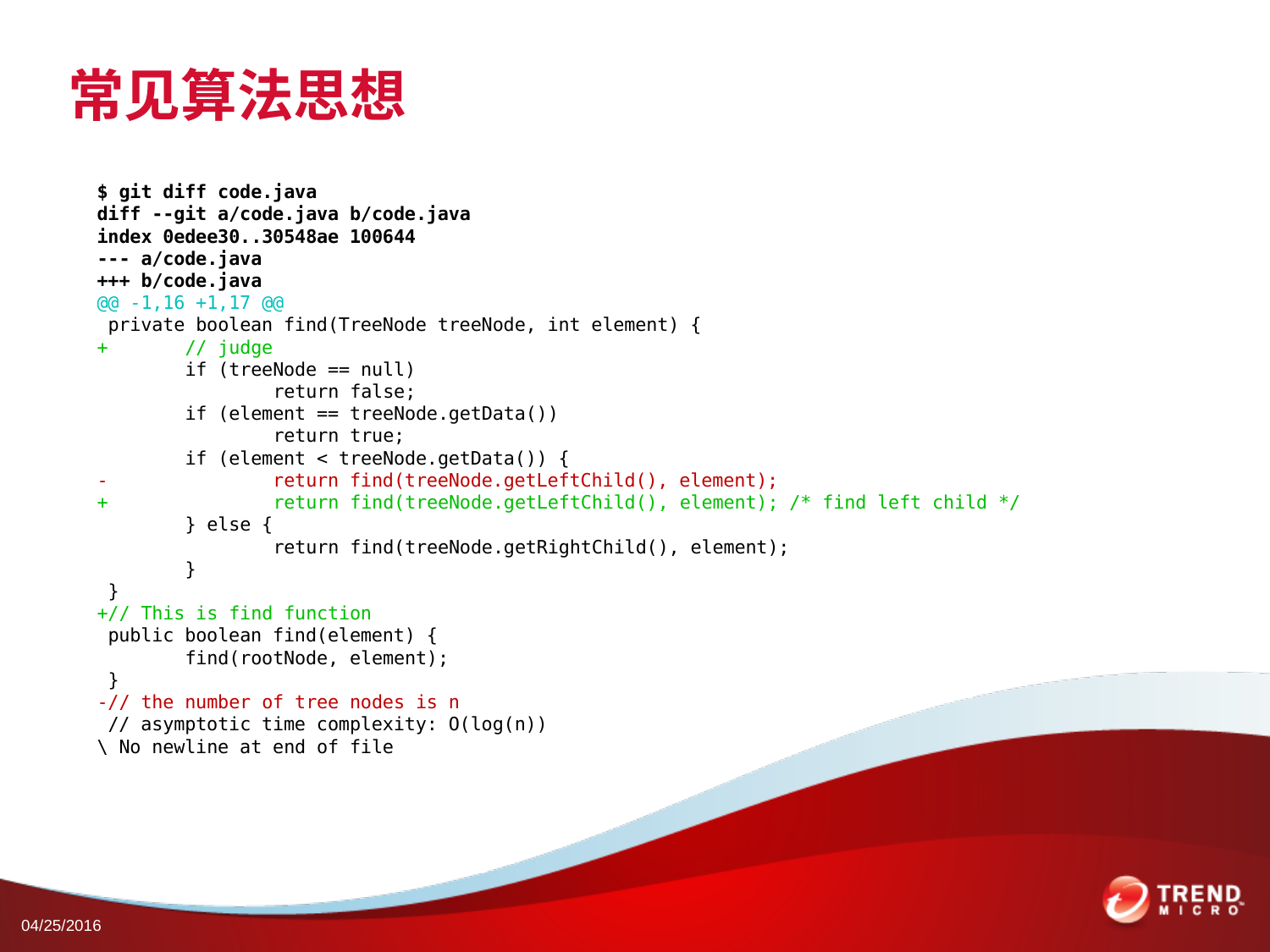

# 常见算法思想
$ git diff code.java
diff --git a/code.java b/code.java
index 0edee30..30548ae 100644
--- a/code.java
+++ b/code.java
@@ -1,16 +1,17 @@
 private boolean find(TreeNode treeNode, int element) {
+       // judge
        if (treeNode == null)
                return false;
        if (element == treeNode.getData())
                return true;
        if (element < treeNode.getData()) {
-               return find(treeNode.getLeftChild(), element);
+               return find(treeNode.getLeftChild(), element); /* find left child */
        } else {
                return find(treeNode.getRightChild(), element);
        }
 }
+// This is find function
 public boolean find(element) {
        find(rootNode, element);
 }
-// the number of tree nodes is n
 // asymptotic time complexity: O(log(n))
\ No newline at end of file
04/25/2016